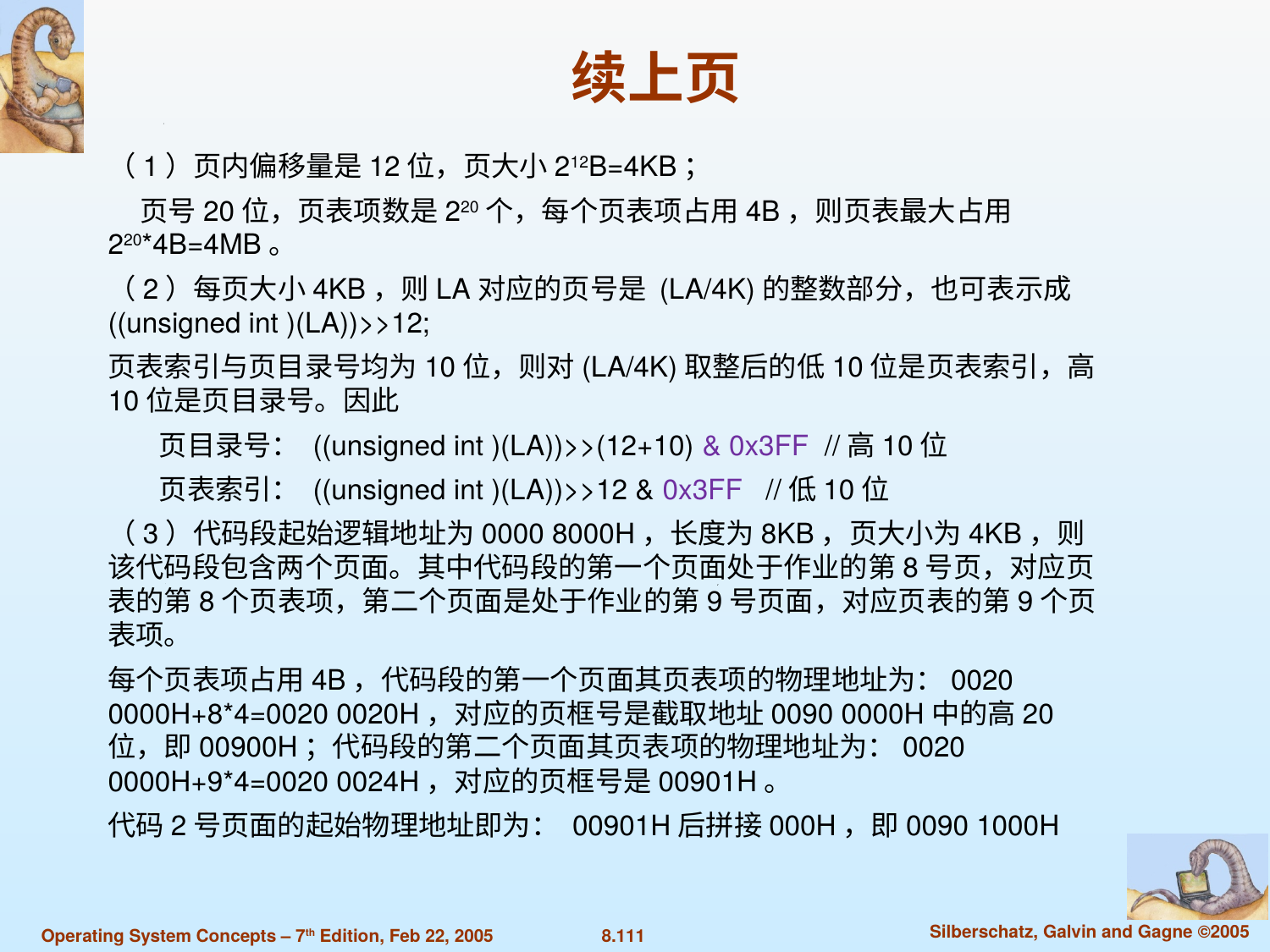

续上页
（1）页内偏移量是12位，页大小212B=4KB；
    页号20位，页表项数是220个，每个页表项占用4B，则页表最大占用220*4B=4MB。
（2）每页大小4KB，则LA对应的页号是 (LA/4K)的整数部分，也可表示成   ((unsigned int )(LA))>>12;
页表索引与页目录号均为10位，则对(LA/4K)取整后的低10位是页表索引，高10位是页目录号。因此
       页目录号： ((unsigned int )(LA))>>(12+10) & 0x3FF  //高10位
       页表索引： ((unsigned int )(LA))>>12 & 0x3FF   //低10位
（3）代码段起始逻辑地址为0000 8000H，长度为8KB，页大小为4KB，则该代码段包含两个页面。其中代码段的第一个页面处于作业的第8号页，对应页表的第8个页表项，第二个页面是处于作业的第9号页面，对应页表的第9个页表项。
每个页表项占用4B，代码段的第一个页面其页表项的物理地址为：0020 0000H+8*4=0020 0020H，对应的页框号是截取地址0090 0000H中的高20位，即00900H；代码段的第二个页面其页表项的物理地址为：0020 0000H+9*4=0020 0024H，对应的页框号是00901H。
代码2号页面的起始物理地址即为： 00901H后拼接000H，即0090 1000H